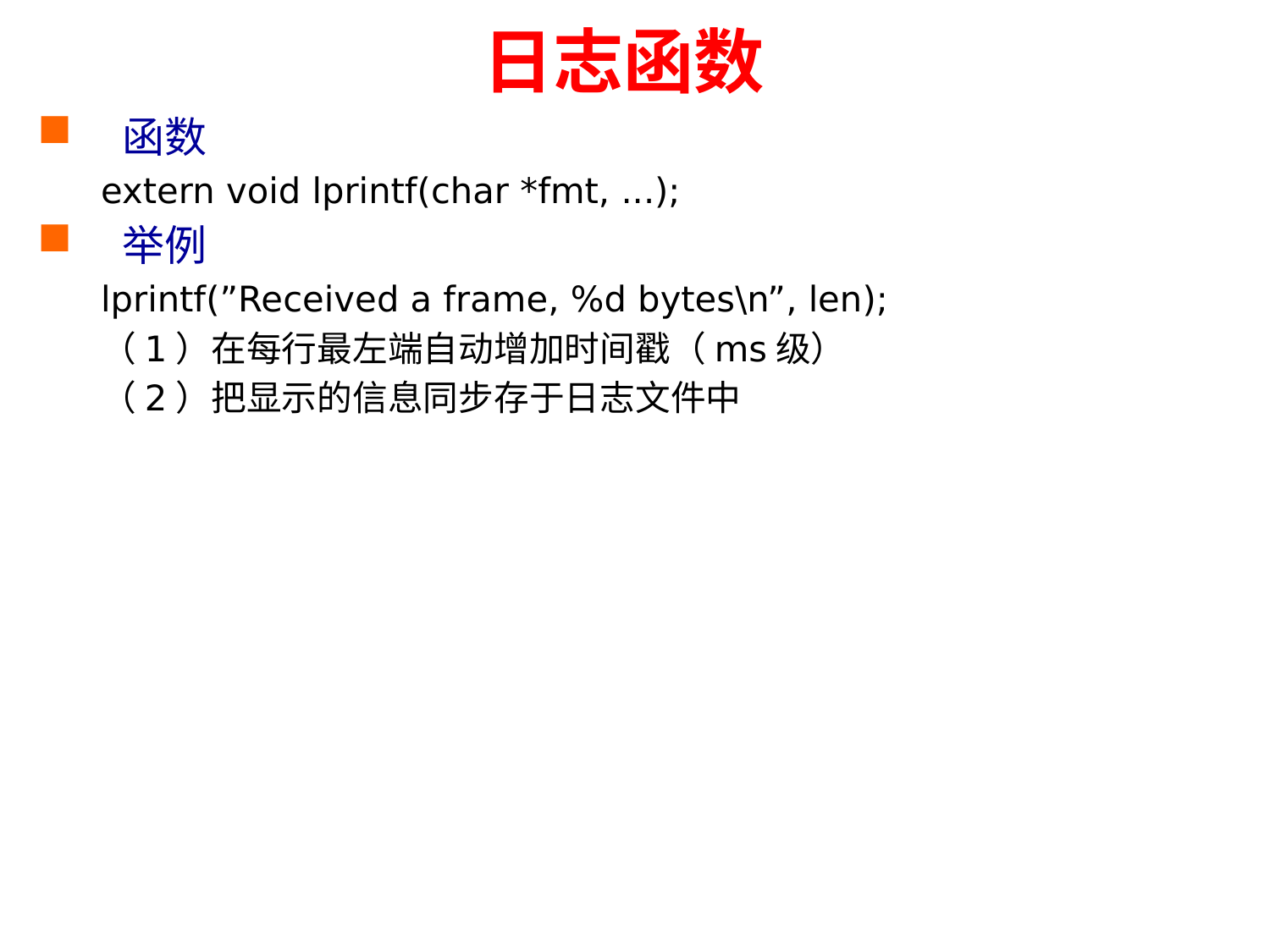

# 日志函数
函数
extern void lprintf(char *fmt, ...);
举例
lprintf(”Received a frame, %d bytes\n”, len);
（1）在每行最左端自动增加时间戳（ms级）
（2）把显示的信息同步存于日志文件中